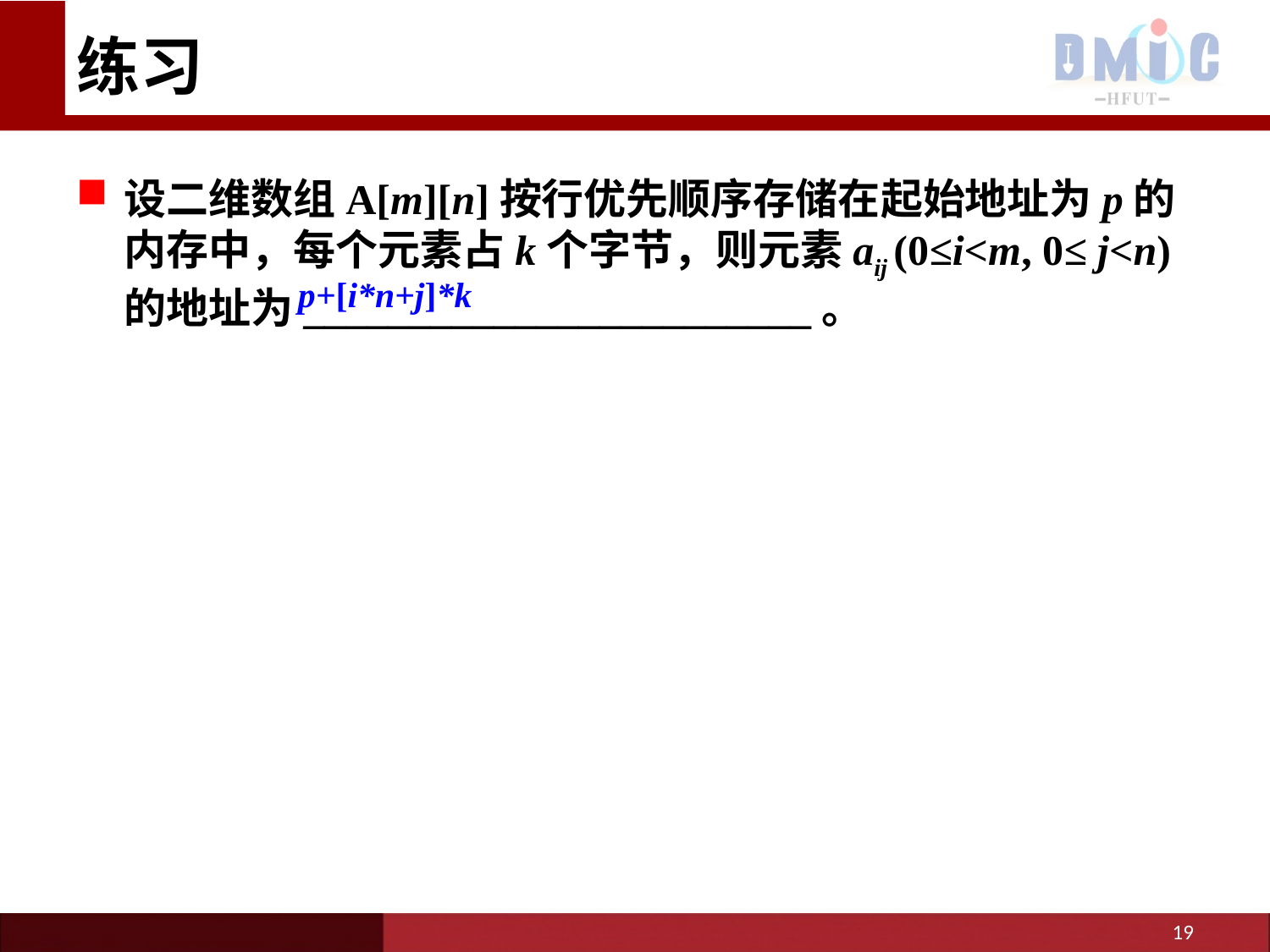

# 练习
设二维数组A[m][n]按行优先顺序存储在起始地址为p的内存中，每个元素占k个字节，则元素aij (0≤i<m, 0≤ j<n)的地址为________________________。

p+[i*n+j]*k
19